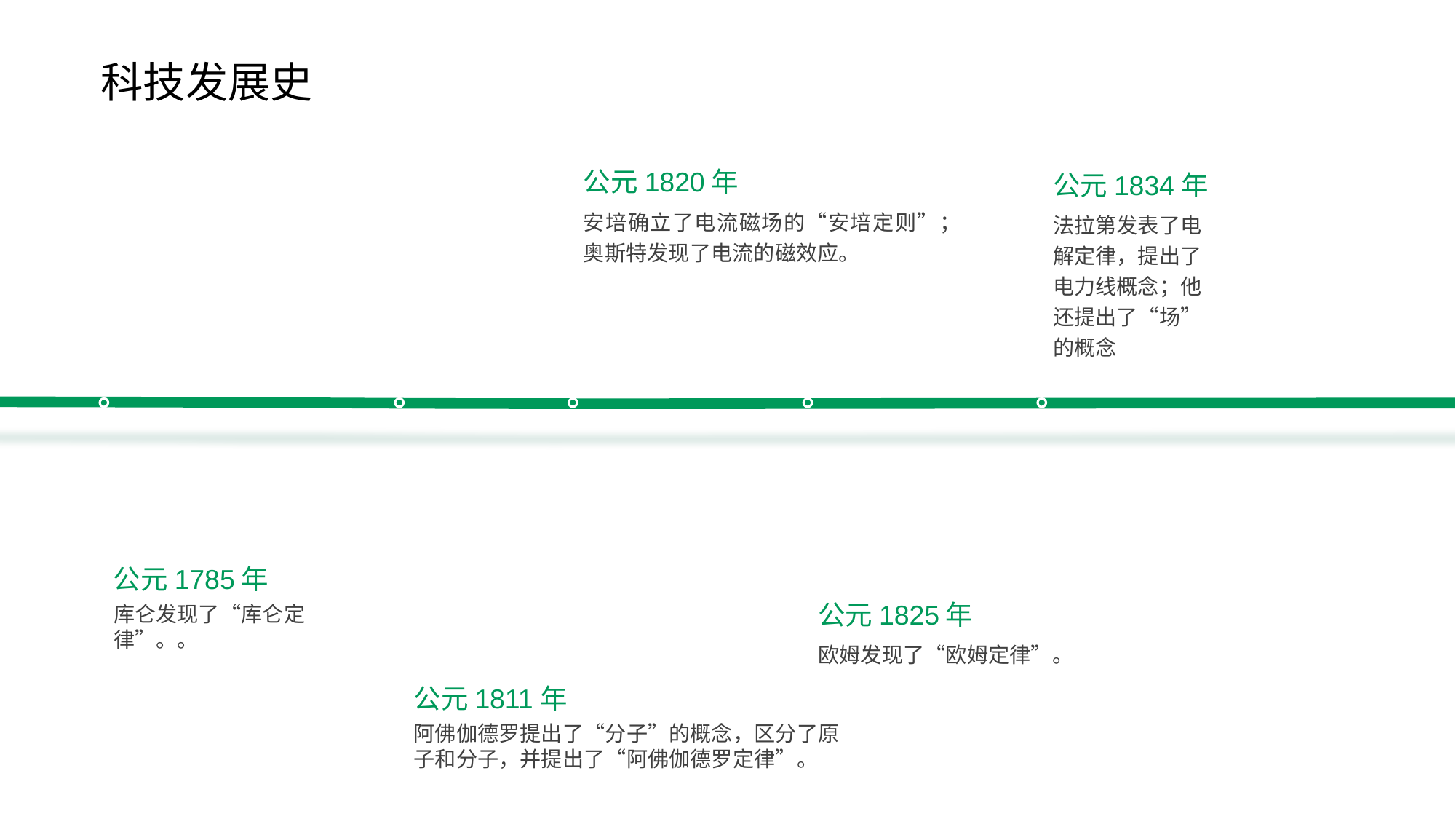

科技发展史
公元1820年
公元1834年
安培确立了电流磁场的“安培定则”；奥斯特发现了电流的磁效应。
法拉第发表了电解定律，提出了电力线概念；他还提出了“场”的概念

公元1785年
公元1825年
库仑发现了“库仑定律”。。
欧姆发现了“欧姆定律”。
公元1811年
阿佛伽德罗提出了“分子”的概念，区分了原子和分子，并提出了“阿佛伽德罗定律”。